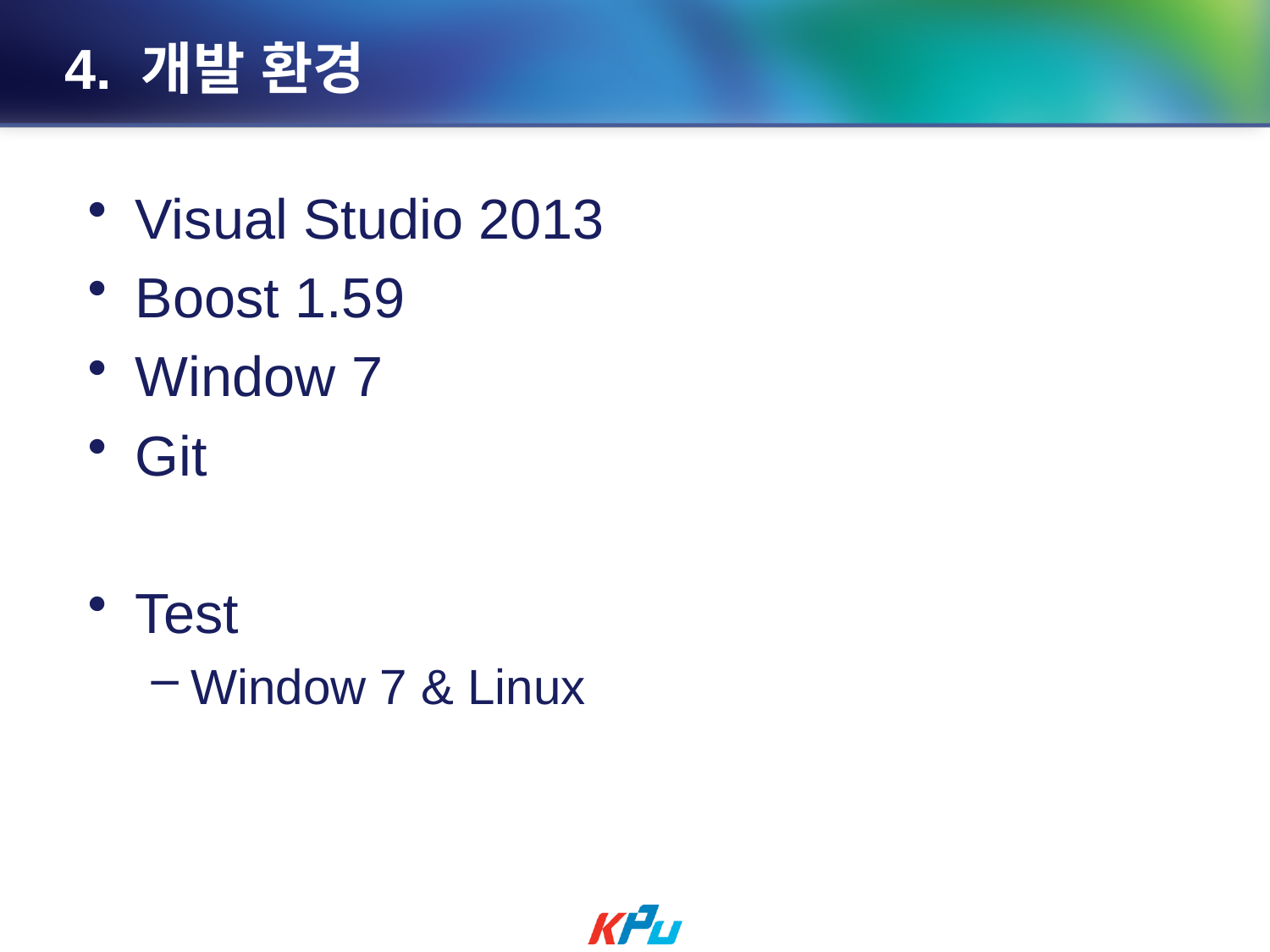

# 4. 개발 환경
Visual Studio 2013
Boost 1.59
Window 7
Git

Test
Window 7 & Linux